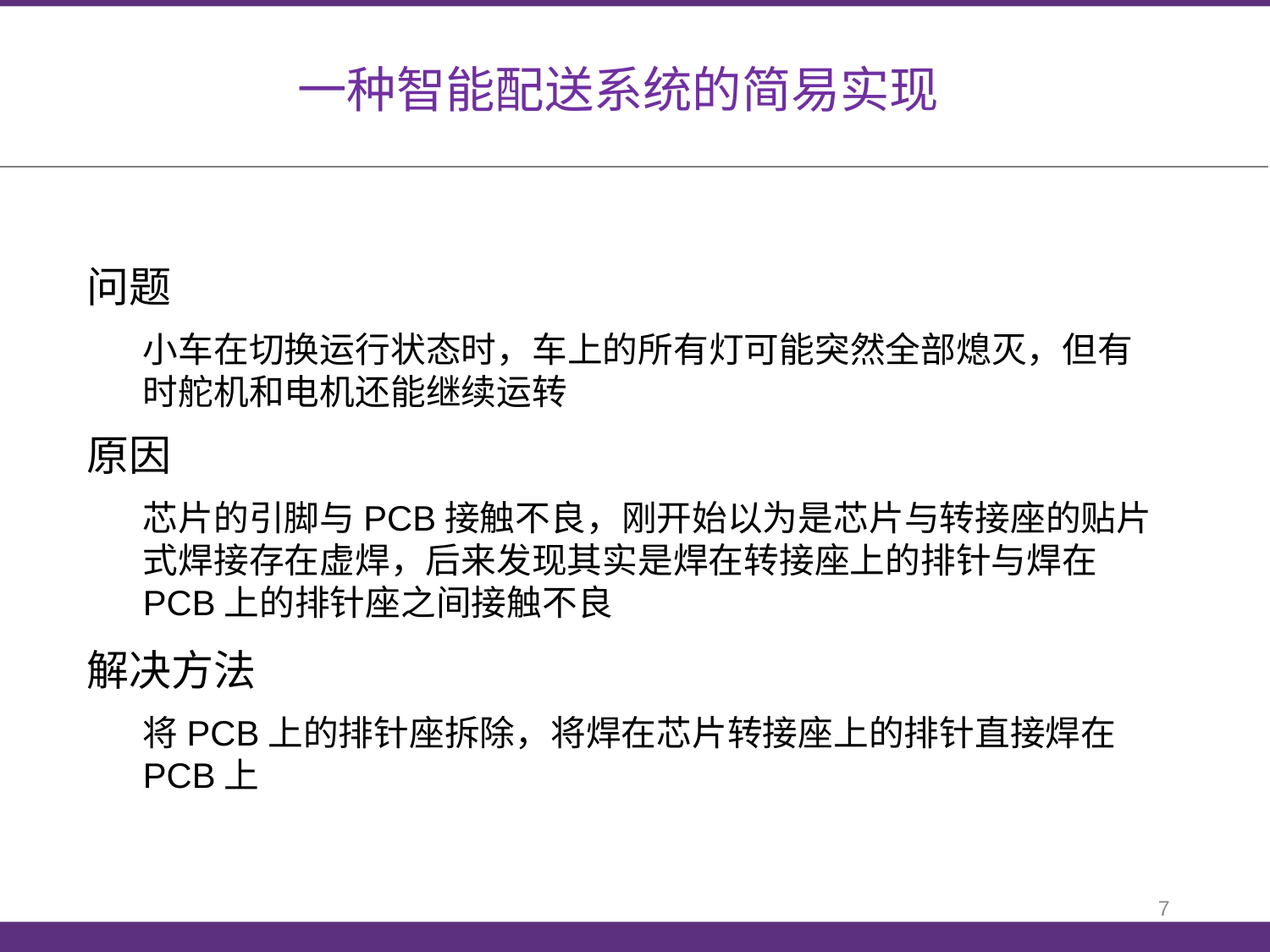

一种智能配送系统的简易实现

问题

小车在切换运行状态时，车上的所有灯可能突然全部熄灭，但有时舵机和电机还能继续运转
原因
芯片的引脚与PCB接触不良，刚开始以为是芯片与转接座的贴片式焊接存在虚焊，后来发现其实是焊在转接座上的排针与焊在PCB上的排针座之间接触不良
解决方法
将PCB上的排针座拆除，将焊在芯片转接座上的排针直接焊在PCB上
7